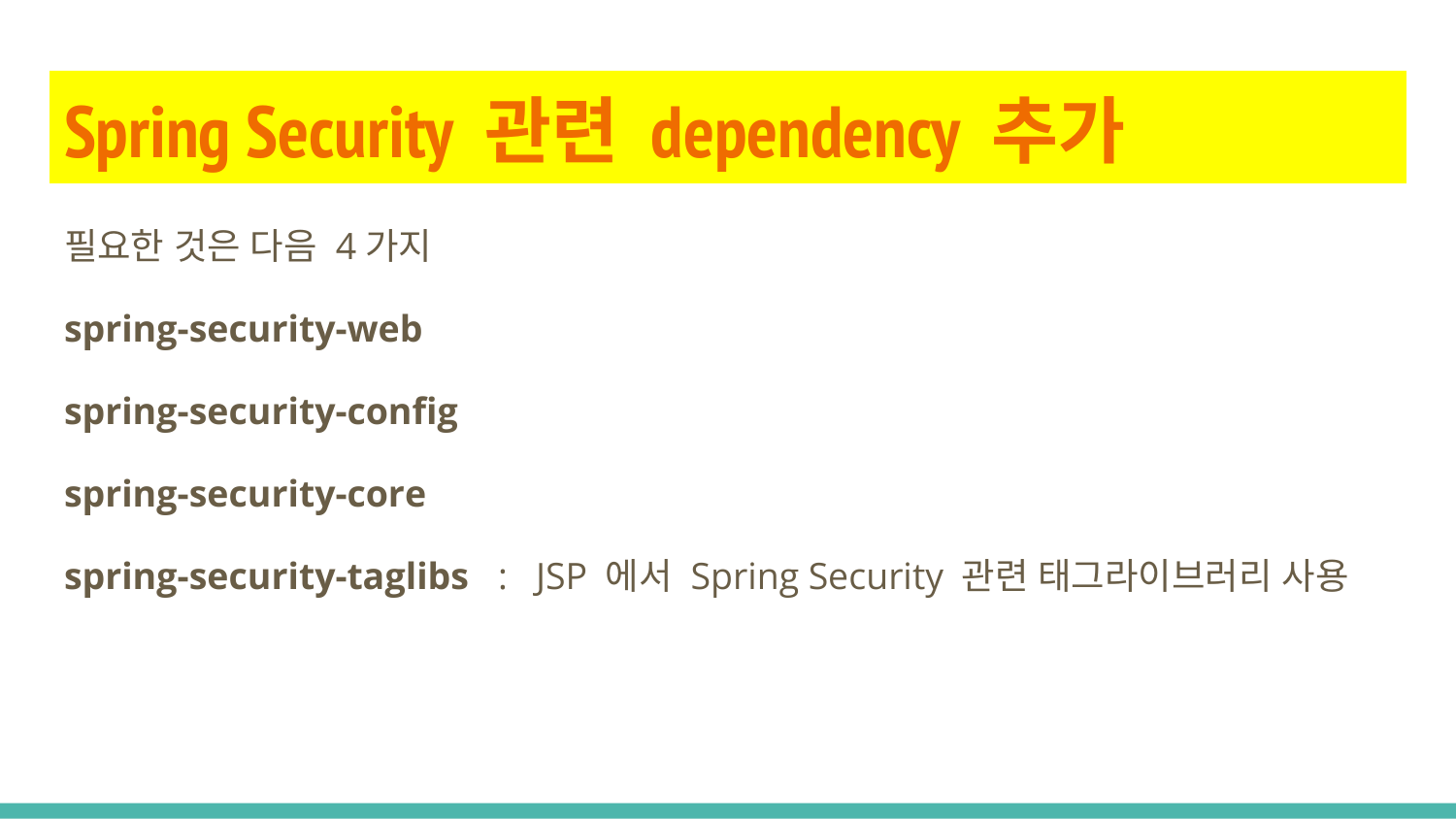

# Spring Security 관련 dependency 추가
필요한 것은 다음 4가지
spring-security-web
spring-security-config
spring-security-core
spring-security-taglibs   :   JSP 에서 Spring Security 관련 태그라이브러리 사용